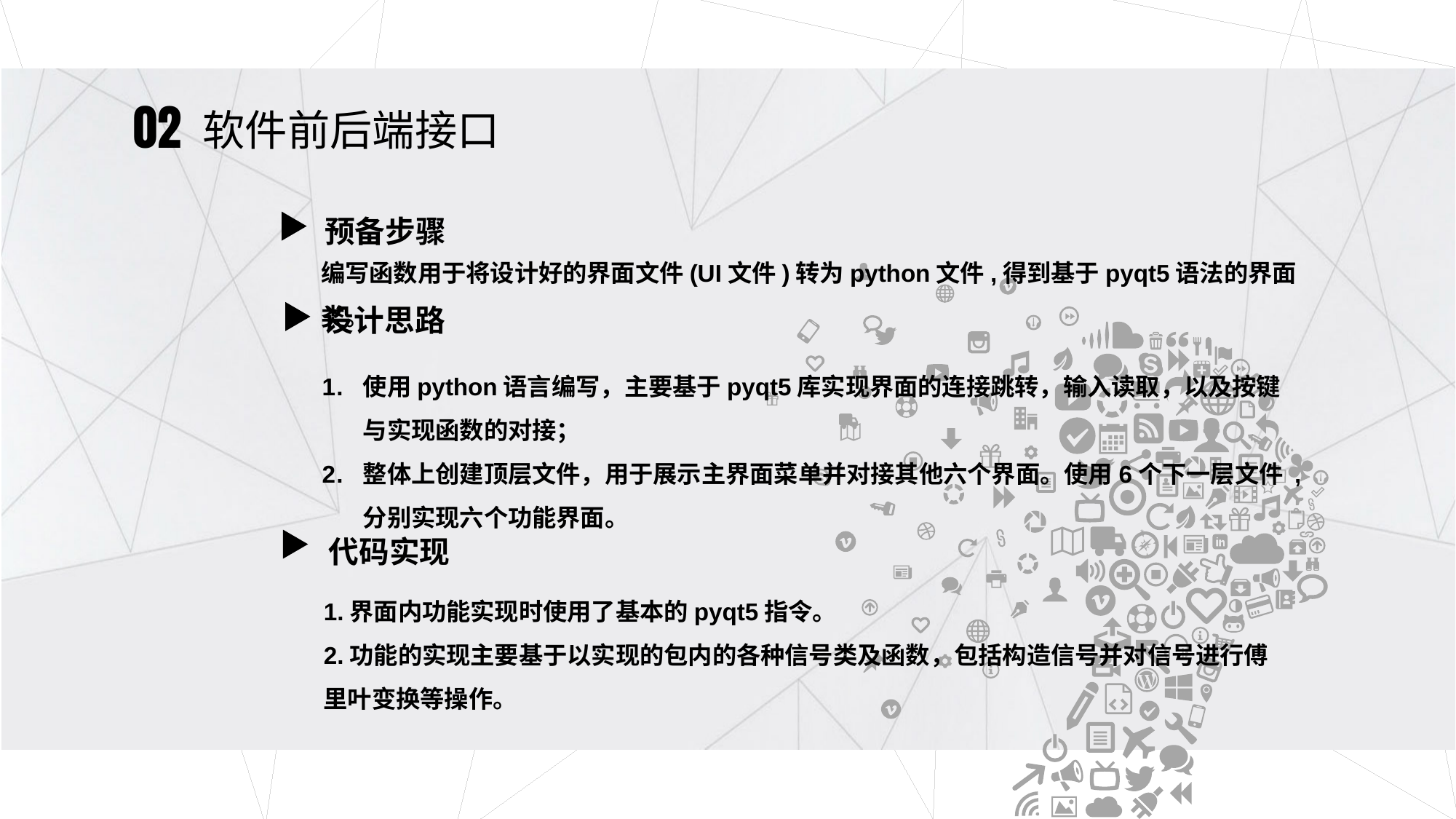

02
软件前后端接口
预备步骤

编写函数用于将设计好的界面文件(UI文件)转为python文件,得到基于pyqt5语法的界面类。

设计思路

使用python语言编写，主要基于pyqt5库实现界面的连接跳转，输入读取，以及按键与实现函数的对接；
整体上创建顶层文件，用于展示主界面菜单并对接其他六个界面。使用6个下一层文件 ,分别实现六个功能界面。

代码实现

1.界面内功能实现时使用了基本的pyqt5指令。
2.功能的实现主要基于以实现的包内的各种信号类及函数，包括构造信号并对信号进行傅里叶变换等操作。